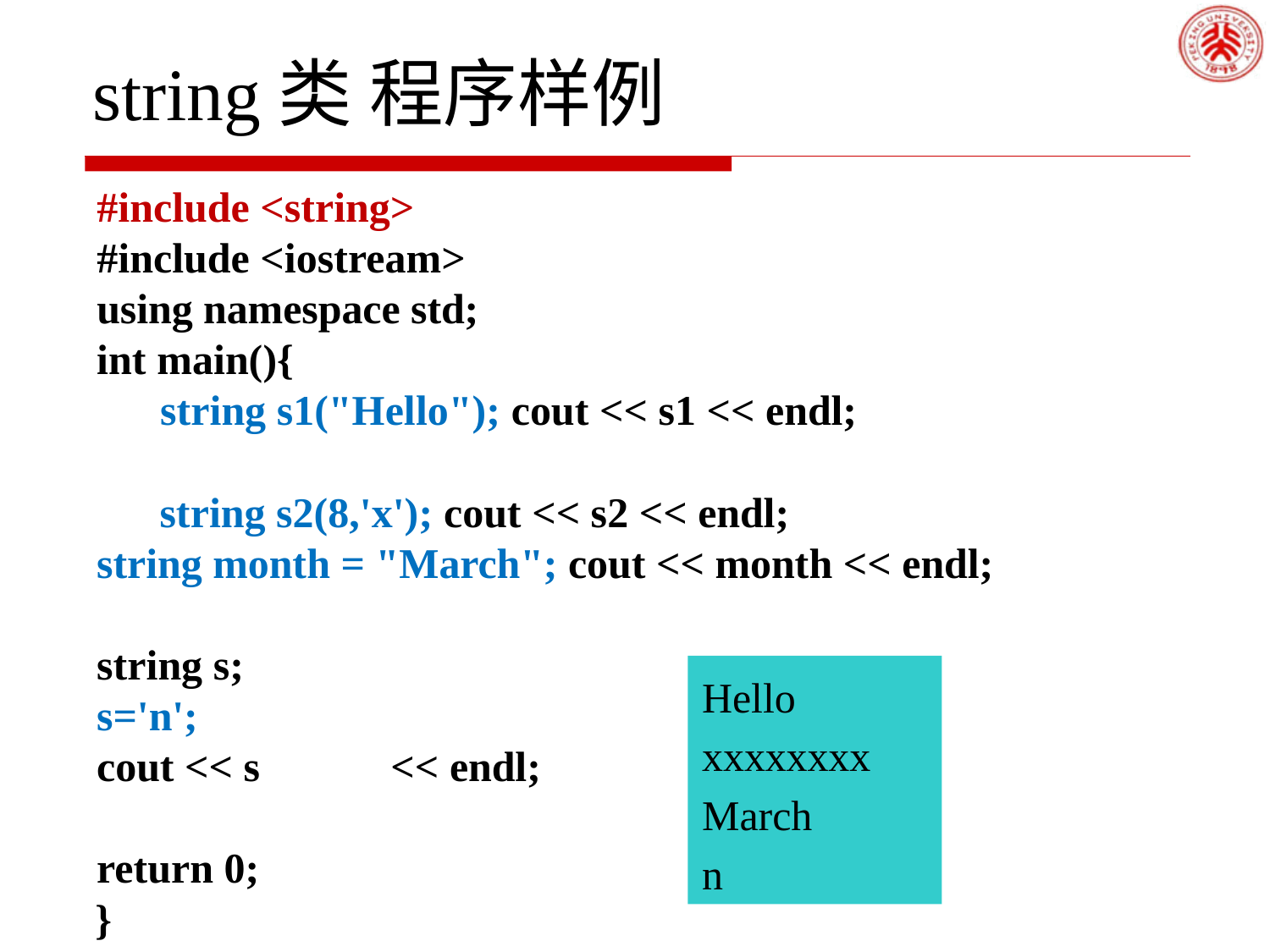

# string类 程序样例
#include <string>
#include <iostream>
using namespace std;
int main(){
      string s1("Hello"); cout << s1 << endl;

      string s2(8,'x'); cout << s2 << endl;
string month = "March"; cout << month << endl;

string s;
s='n';
cout << s	<< endl;

return 0;
}
Hello
xxxxxxxx
March
n